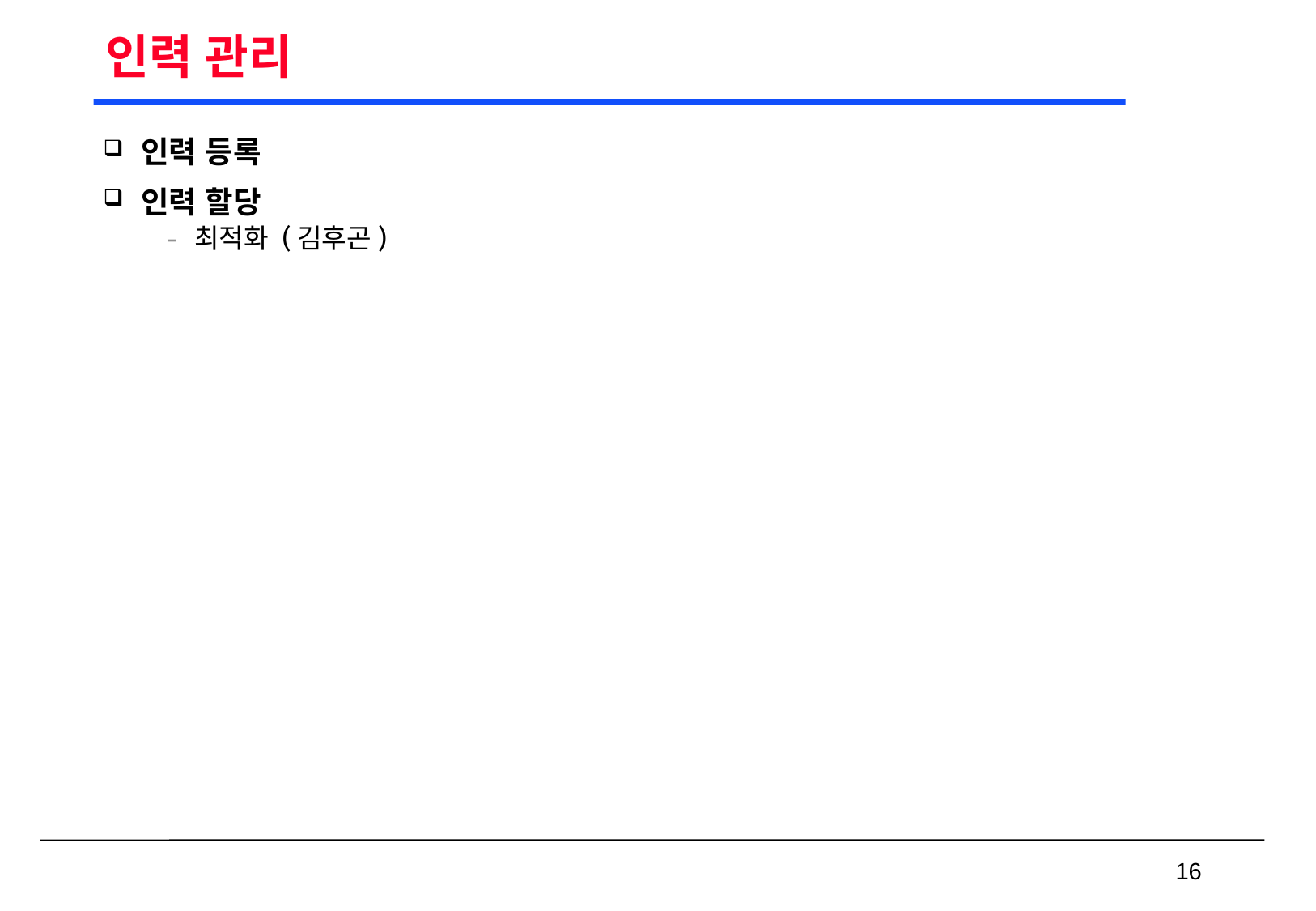

# 인력 관리
인력 등록
인력 할당
최적화 (김후곤)
 16